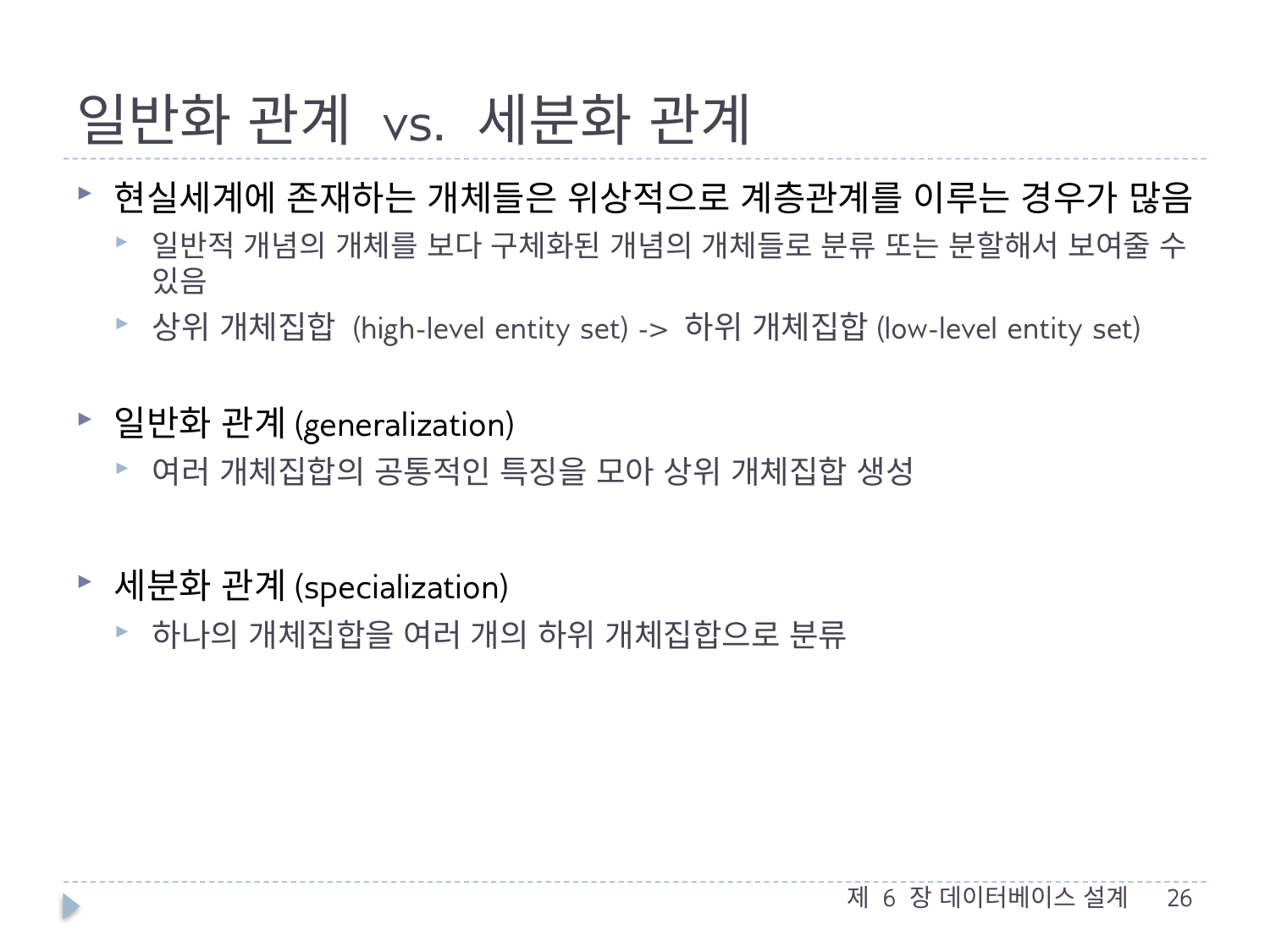

# 일반화 관계 vs. 세분화 관계
현실세계에 존재하는 개체들은 위상적으로 계층관계를 이루는 경우가 많음
일반적 개념의 개체를 보다 구체화된 개념의 개체들로 분류 또는 분할해서 보여줄 수 있음
상위 개체집합 (high-level entity set) -> 하위 개체집합(low-level entity set)

일반화 관계(generalization)
여러 개체집합의 공통적인 특징을 모아 상위 개체집합 생성

세분화 관계(specialization)
하나의 개체집합을 여러 개의 하위 개체집합으로 분류
제 6 장 데이터베이스 설계
26